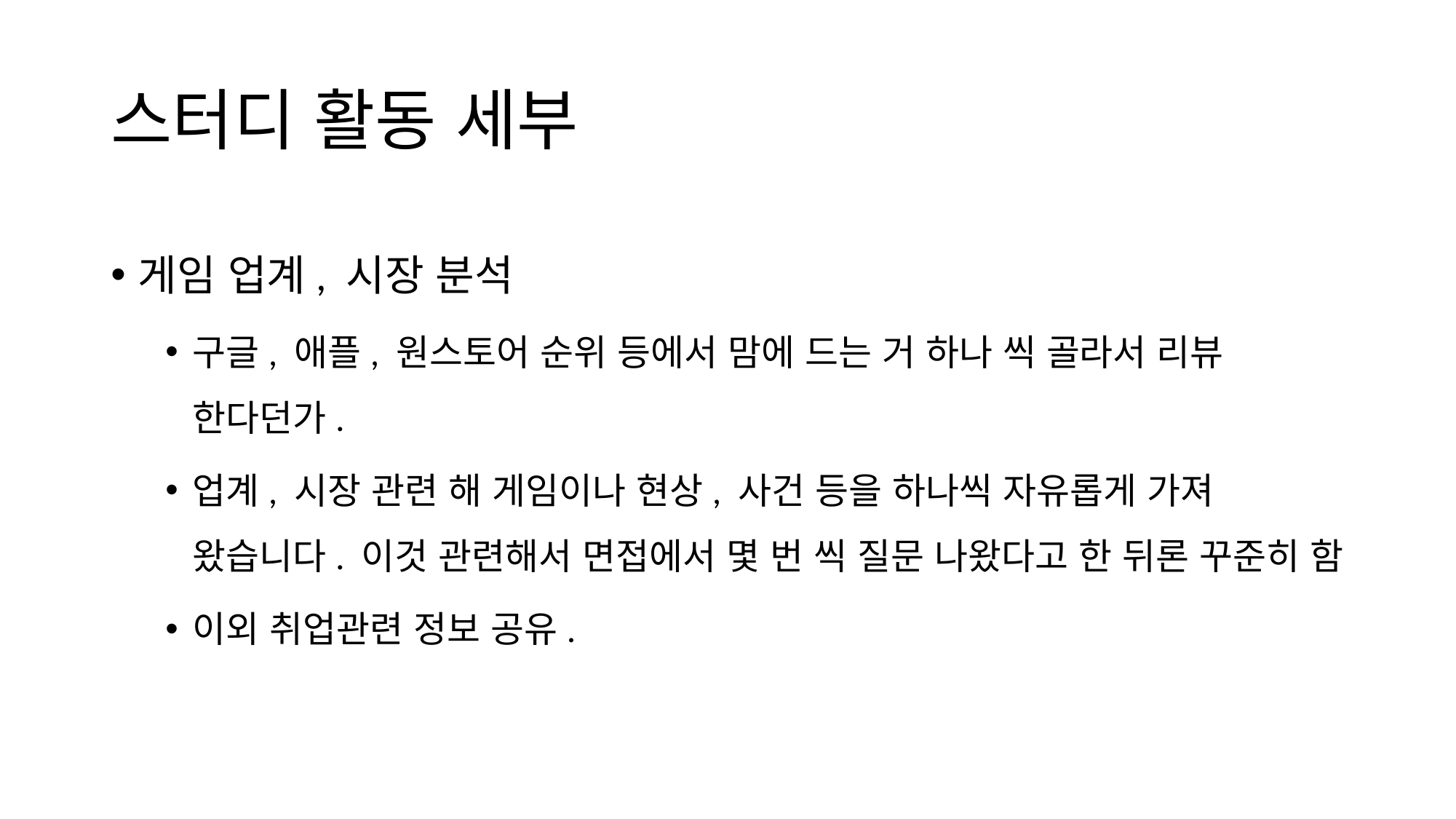

# 스터디 활동 세부
게임 업계, 시장 분석
구글, 애플, 원스토어 순위 등에서 맘에 드는 거 하나 씩 골라서 리뷰 한다던가.
업계, 시장 관련 해 게임이나 현상, 사건 등을 하나씩 자유롭게 가져 왔습니다. 이것 관련해서 면접에서 몇 번 씩 질문 나왔다고 한 뒤론 꾸준히 함
이외 취업관련 정보 공유.